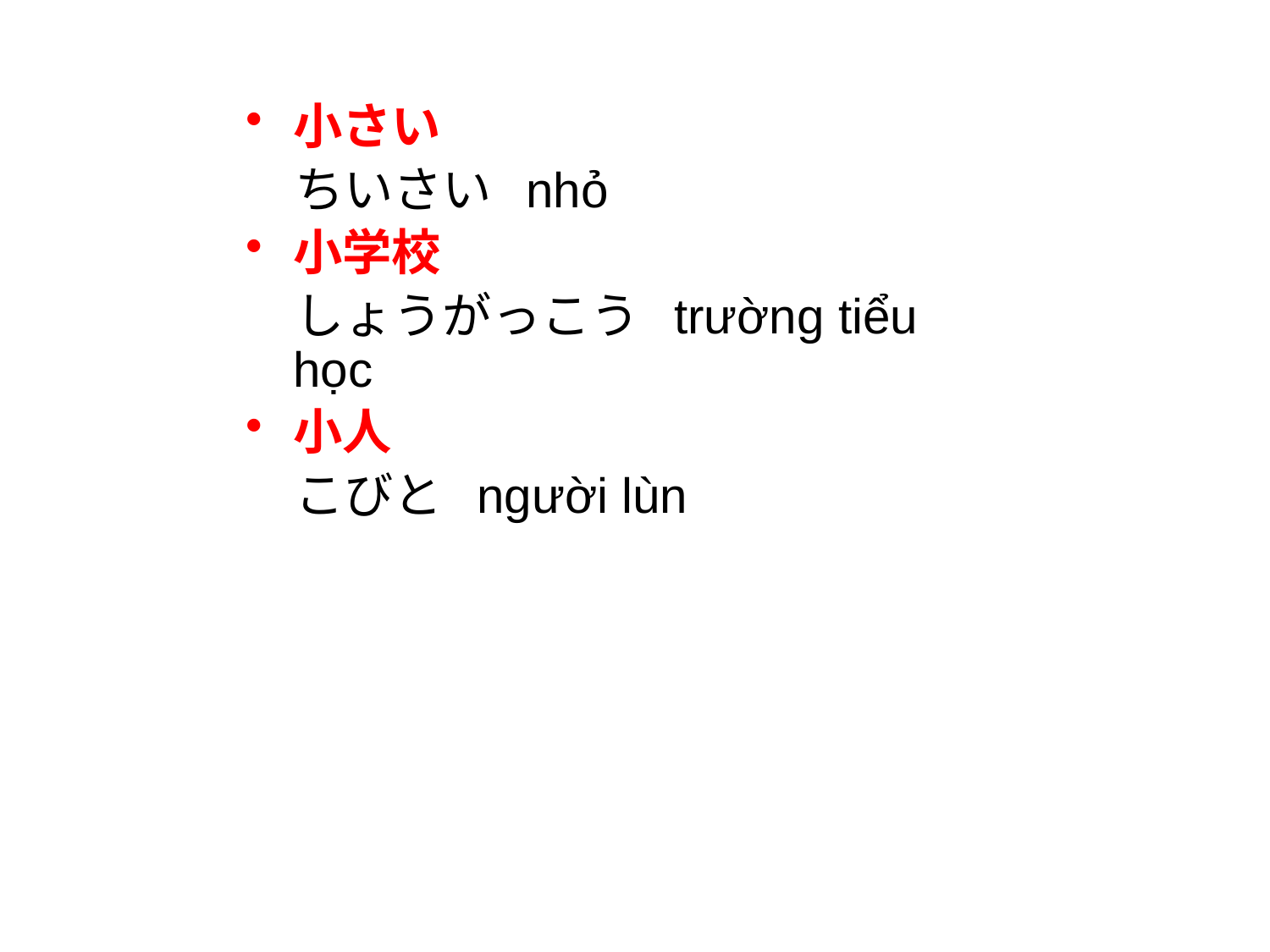

小さい
　ちいさい  nhỏ
小学校
　しょうがっこう  trường tiểu học
小人
　こびと  người lùn